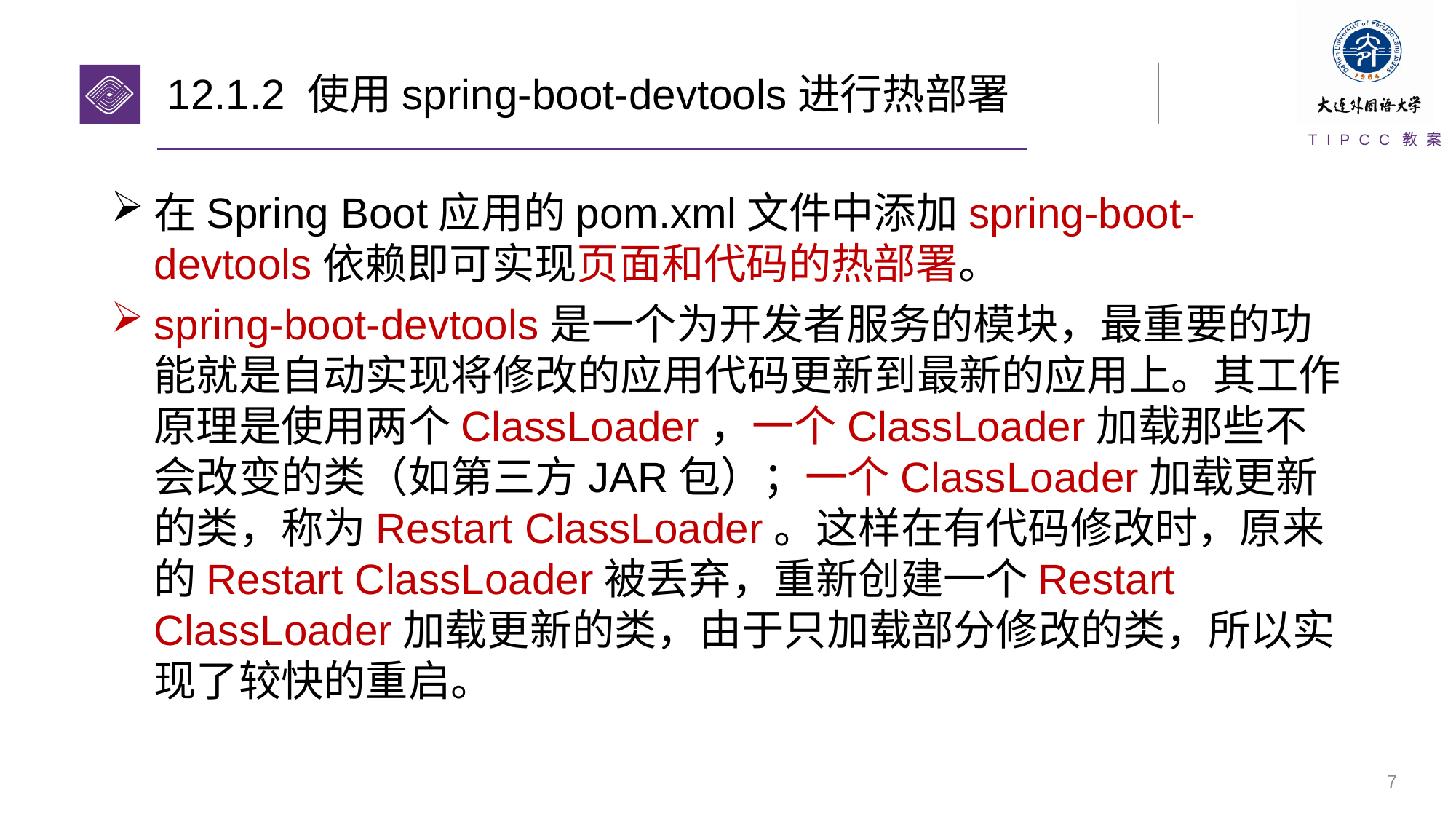

# 12.1.2 使用spring-boot-devtools进行热部署
在Spring Boot应用的pom.xml文件中添加spring-boot-devtools依赖即可实现页面和代码的热部署。
spring-boot-devtools是一个为开发者服务的模块，最重要的功能就是自动实现将修改的应用代码更新到最新的应用上。其工作原理是使用两个ClassLoader，一个ClassLoader加载那些不会改变的类（如第三方JAR包）；一个ClassLoader加载更新的类，称为Restart ClassLoader。这样在有代码修改时，原来的Restart ClassLoader被丢弃，重新创建一个Restart ClassLoader加载更新的类，由于只加载部分修改的类，所以实现了较快的重启。

7